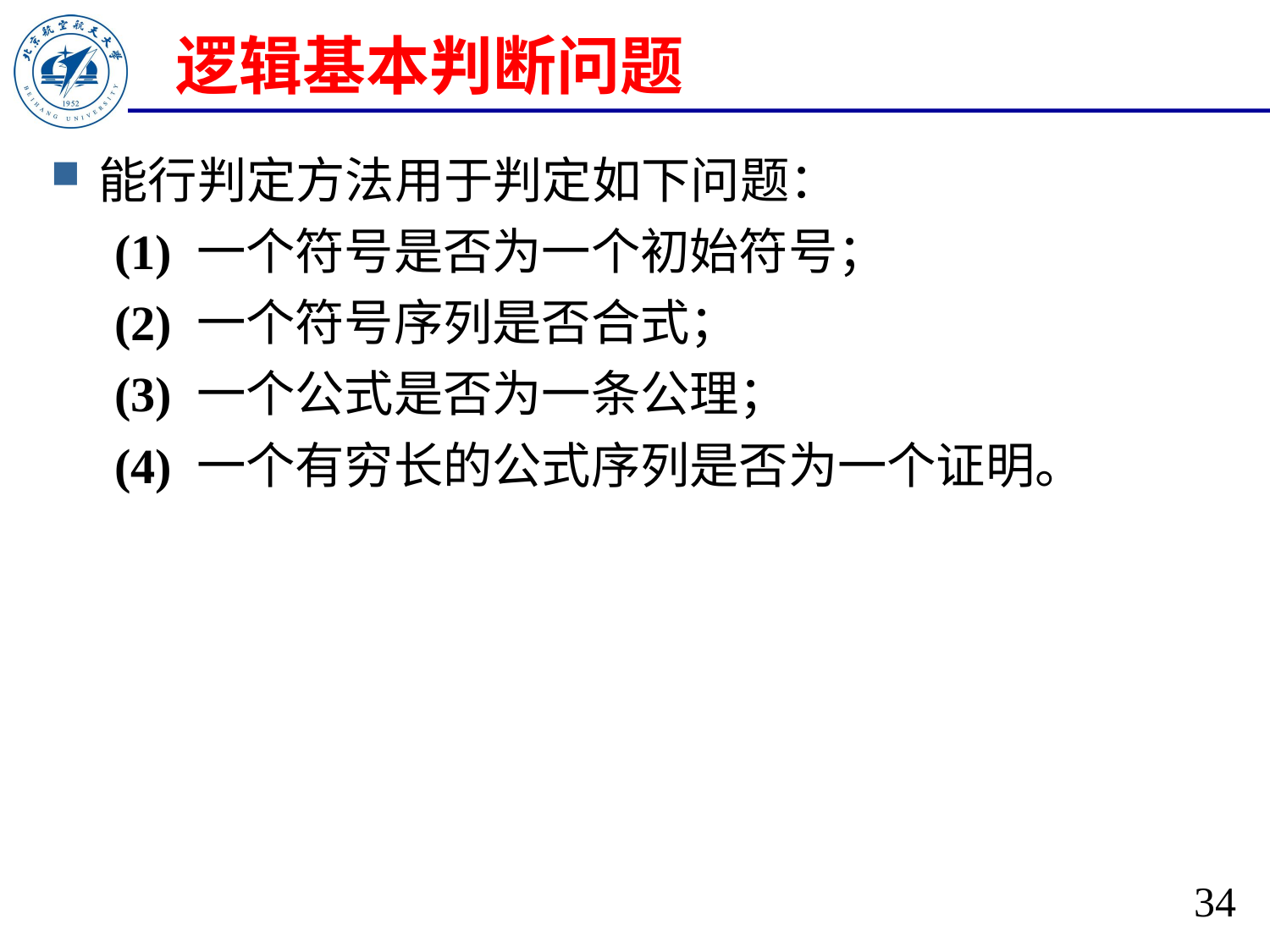

# 逻辑基本判断问题
能行判定方法用于判定如下问题：
(1) 一个符号是否为一个初始符号；
(2) 一个符号序列是否合式；
(3) 一个公式是否为一条公理；
(4) 一个有穷长的公式序列是否为一个证明。